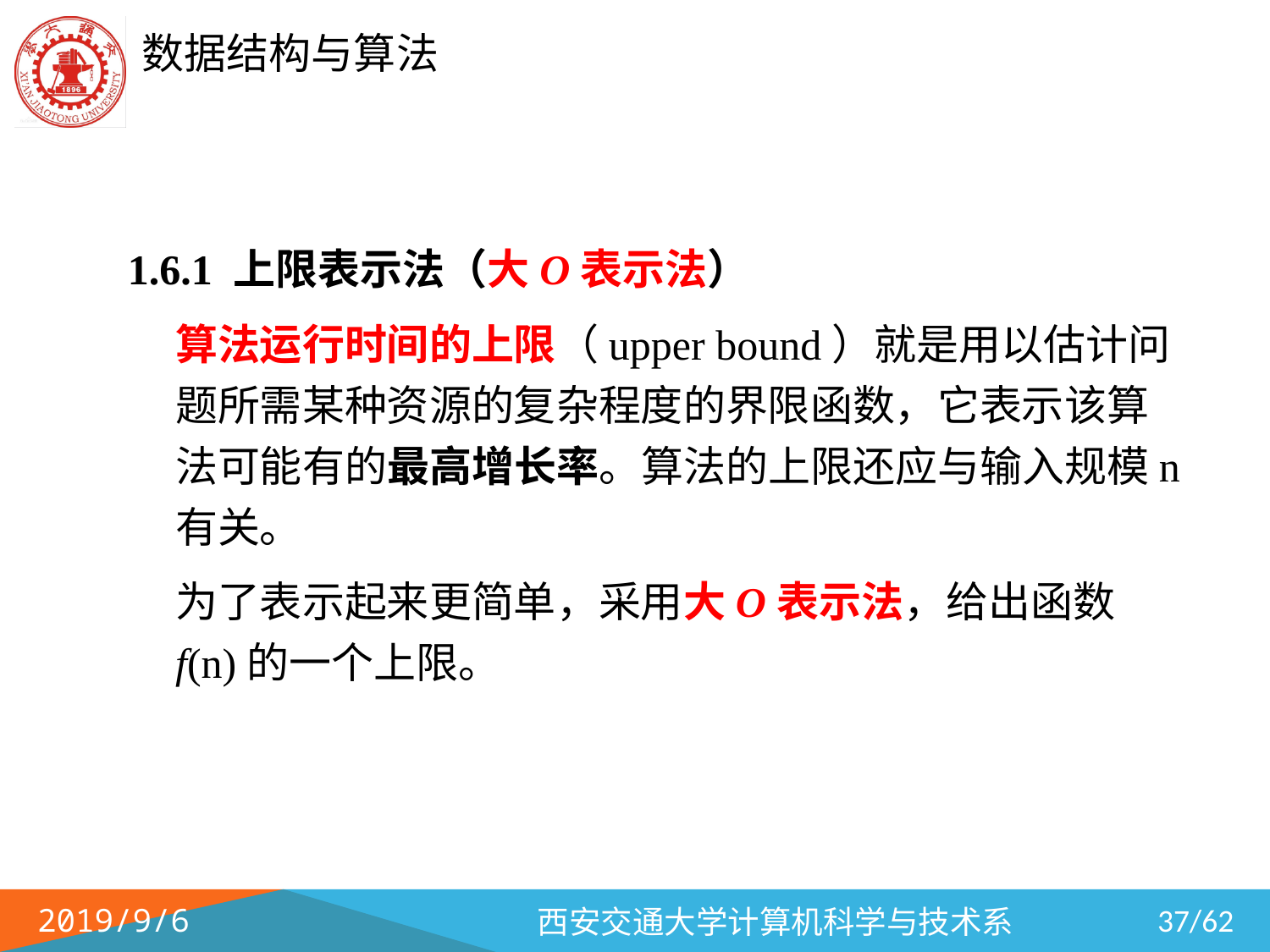

1.6.1 上限表示法（大O表示法）
	算法运行时间的上限（upper bound）就是用以估计问题所需某种资源的复杂程度的界限函数，它表示该算法可能有的最高增长率。算法的上限还应与输入规模n有关。
	为了表示起来更简单，采用大O表示法，给出函数f(n)的一个上限。